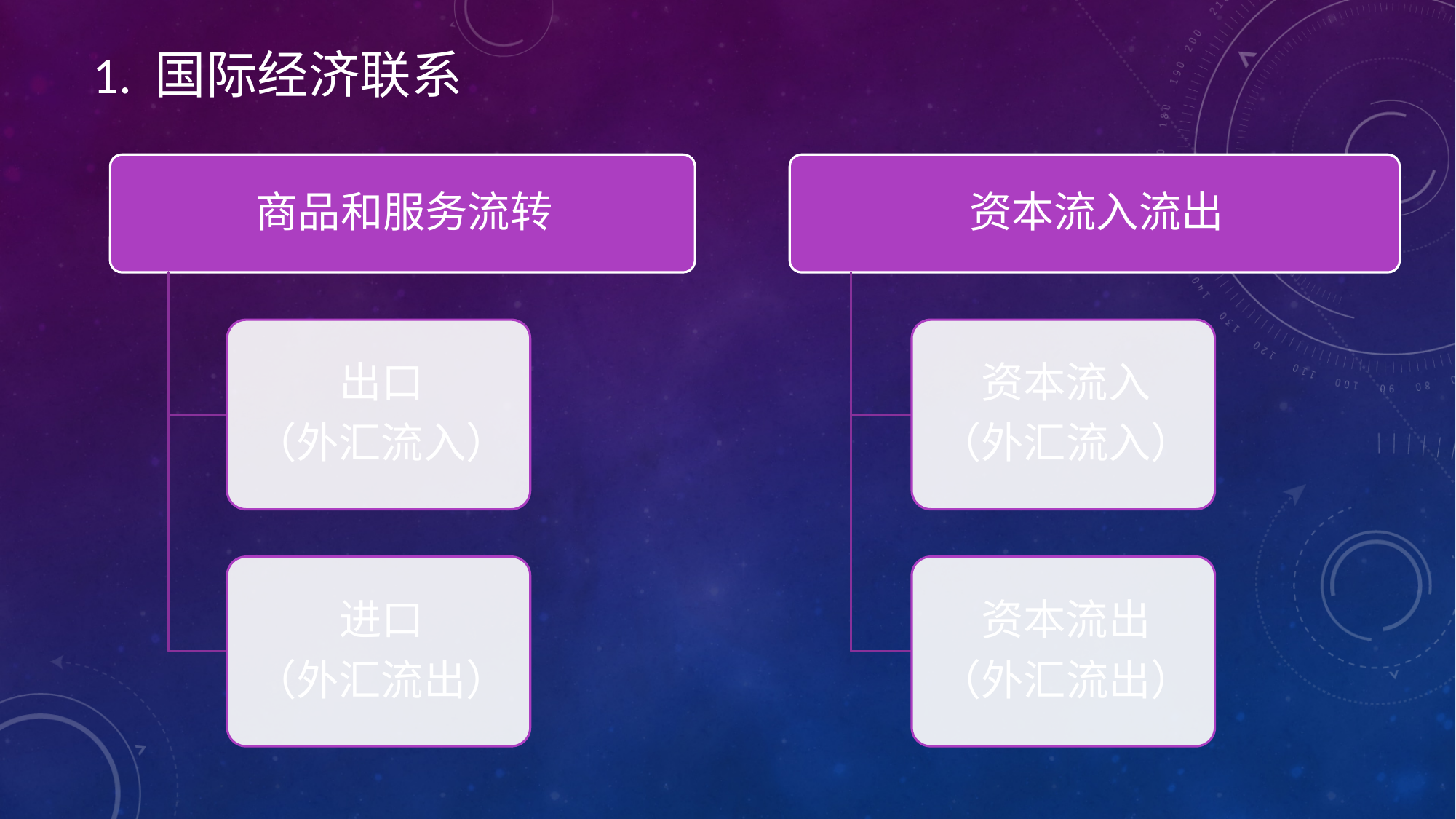

# 1. 国际经济联系
商品和服务流转
出口
（外汇流入）
进口
（外汇流出）
资本流入流出
资本流入
（外汇流入）
资本流出
（外汇流出）